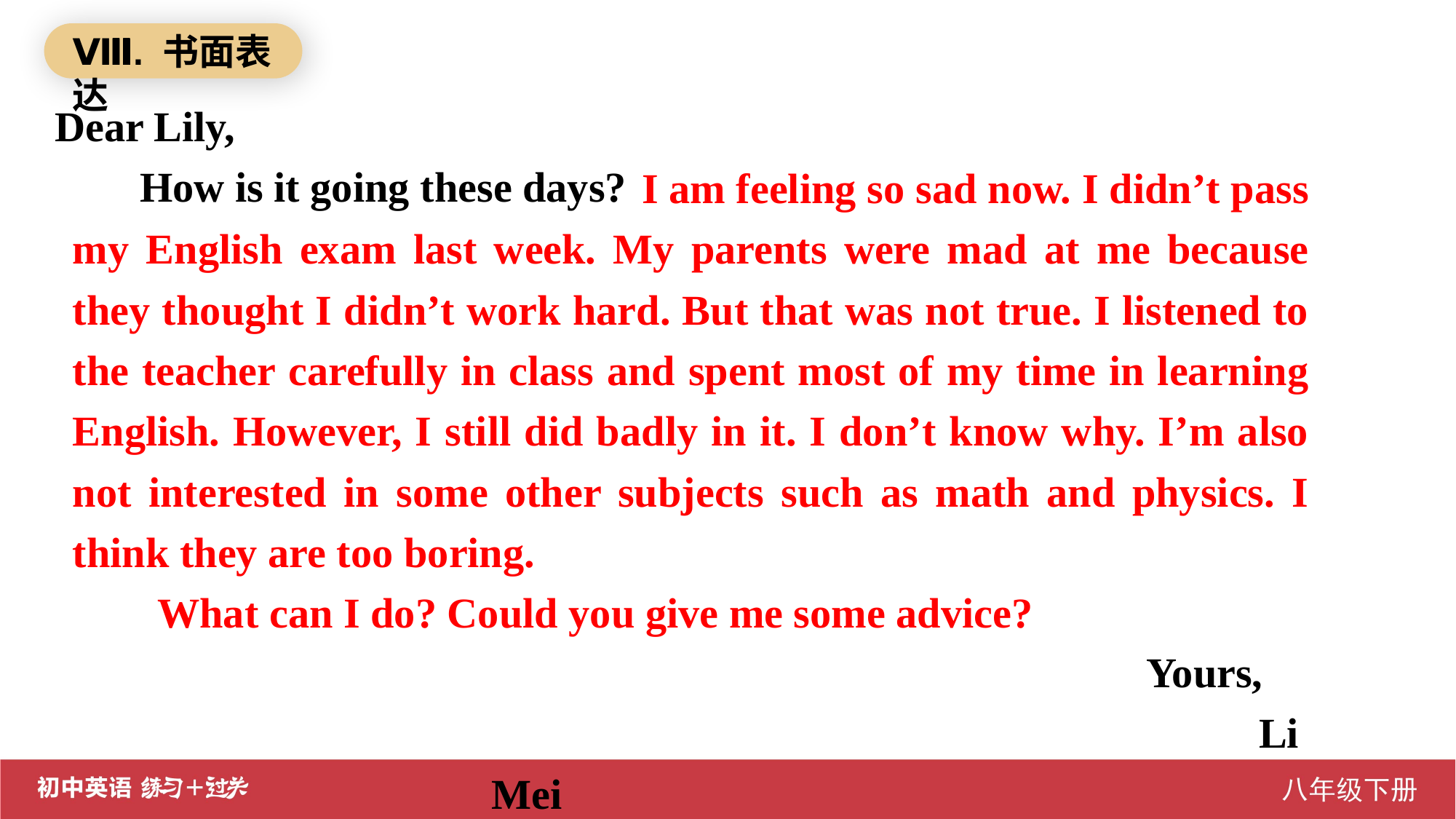

Dear Lily,
How is it going these days?

                                                     	Yours,
                                   	                     Li Mei

Ⅷ. 书面表达
                                             I am feeling so sad now. I didn’t pass my English exam last week. My parents were mad at me because they thought I didn’t work hard. But that was not true. I listened to the teacher carefully in class and spent most of my time in learning English. However, I still did badly in it. I don’t know why. I’m also not interested in some other subjects such as math and physics. I think they are too boring.
What can I do? Could you give me some advice?